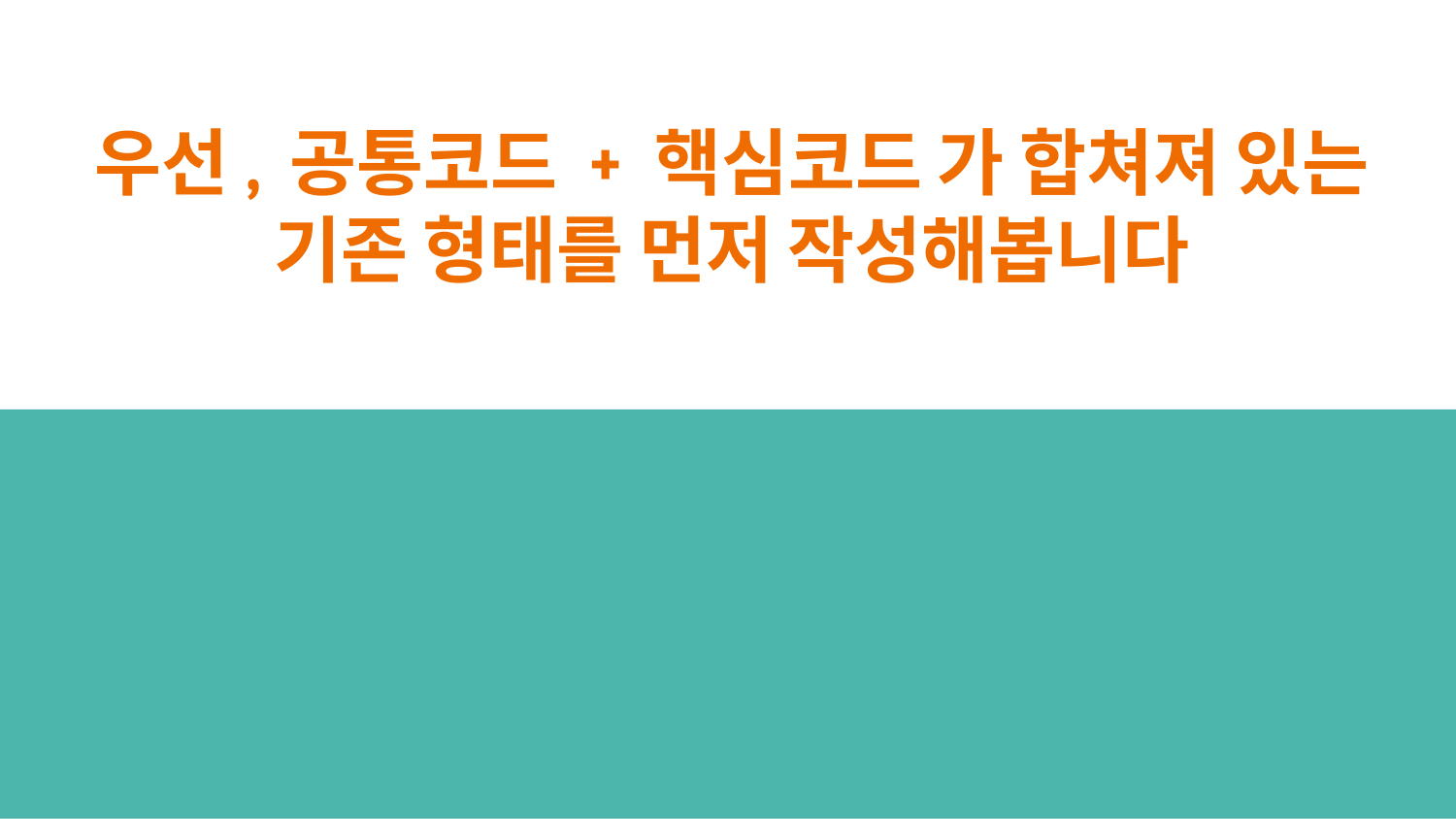

# 우선, 공통코드 + 핵심코드 가 합쳐져 있는 기존 형태를 먼저 작성해봅니다